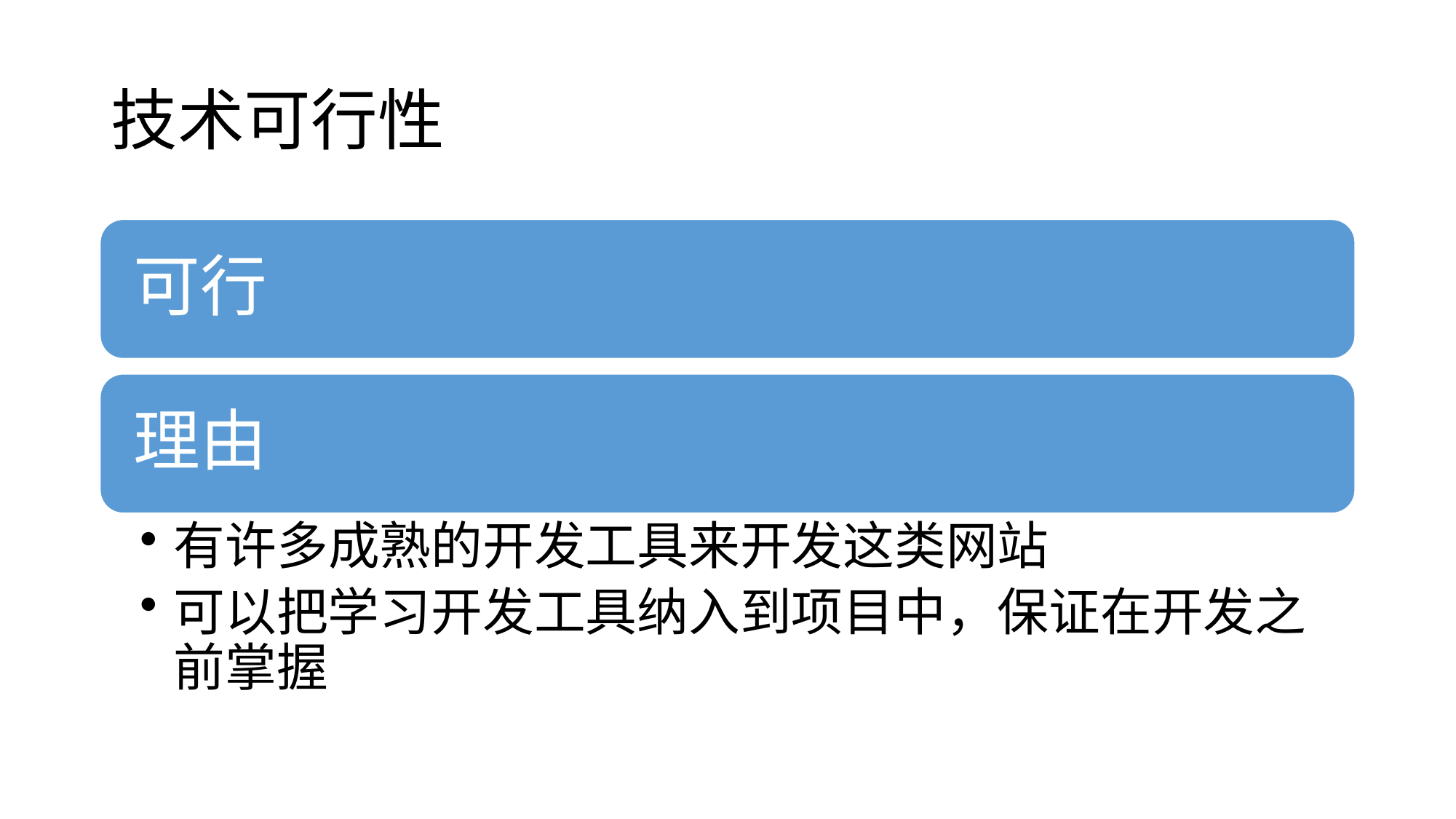

# 技术可行性
可行
理由
有许多成熟的开发工具来开发这类网站
可以把学习开发工具纳入到项目中，保证在开发之前掌握